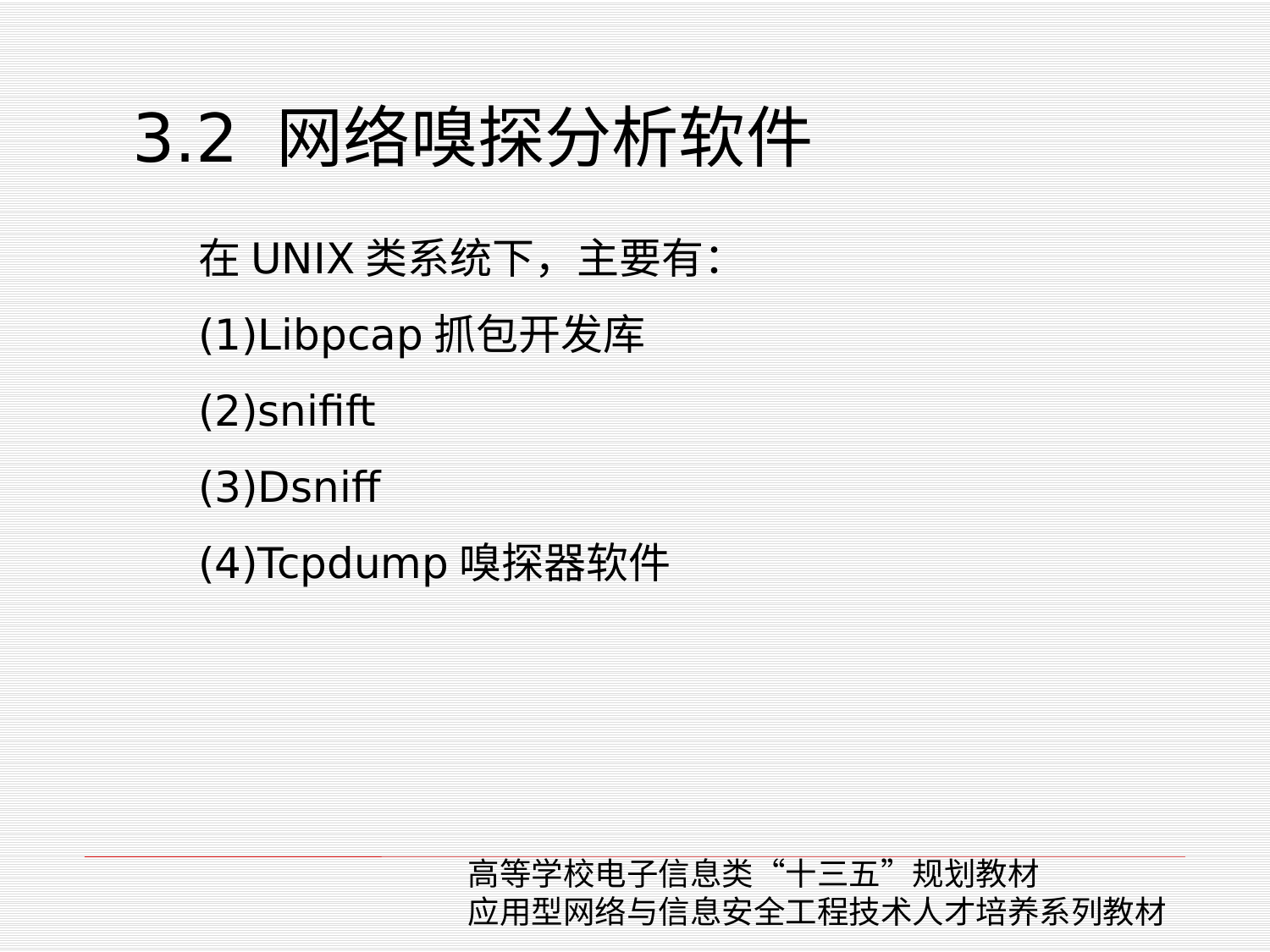

3.2 网络嗅探分析软件
在UNIX类系统下，主要有：(1)Libpcap抓包开发库
(2)snifift
(3)Dsniff
(4)Tcpdump嗅探器软件

高等学校电子信息类“十三五”规划教材
应用型网络与信息安全工程技术人才培养系列教材